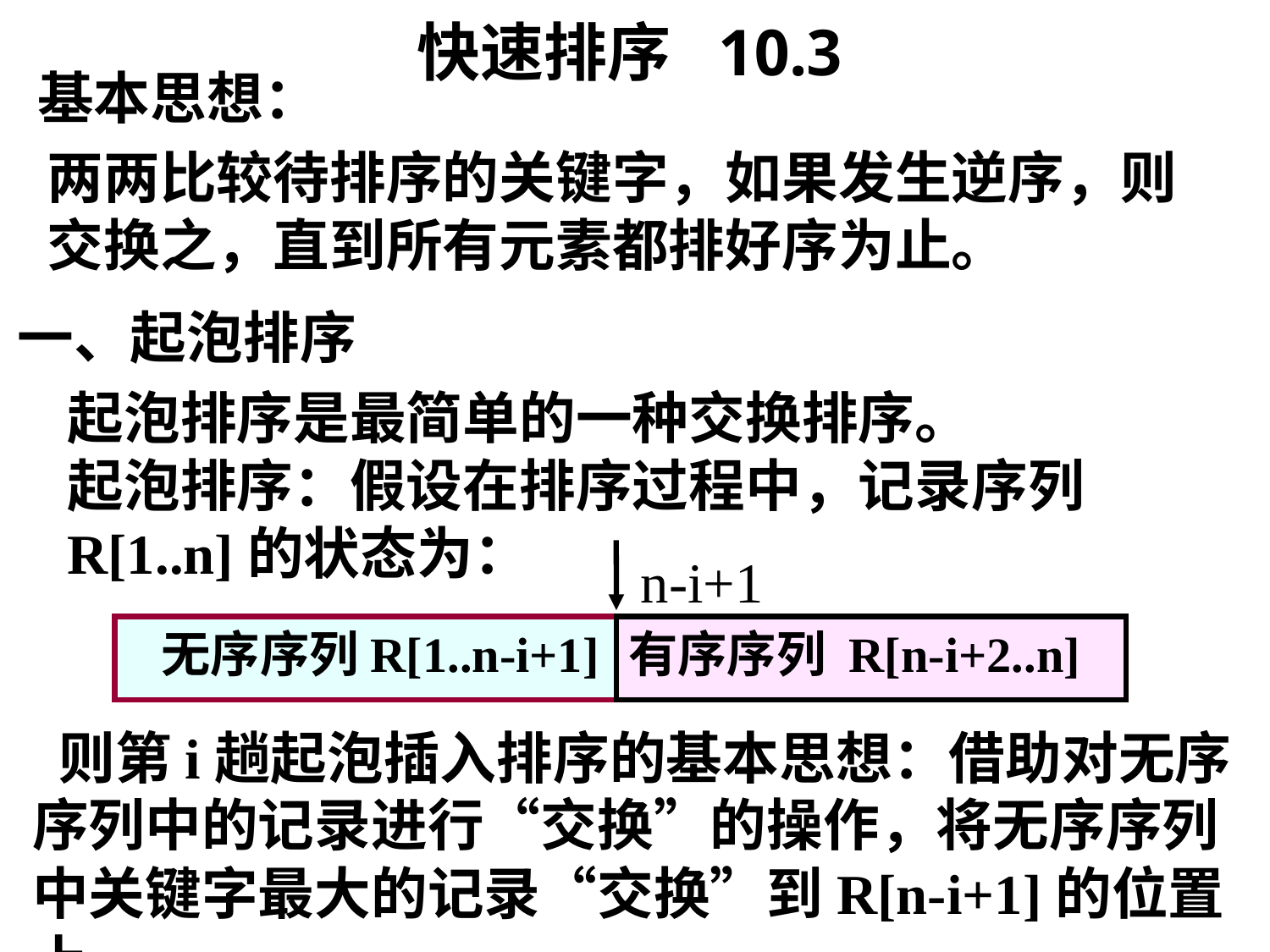

10.3  快速排序
基本思想：
两两比较待排序的关键字，如果发生逆序，则交换之，直到所有元素都排好序为止。
一、起泡排序
起泡排序是最简单的一种交换排序。
起泡排序：假设在排序过程中，记录序列R[1..n]的状态为：

n-i+1
  无序序列R[1..n-i+1]
有序序列 R[n-i+2..n]
 则第i趟起泡插入排序的基本思想：借助对无序序列中的记录进行“交换”的操作，将无序序列中关键字最大的记录“交换”到R[n-i+1]的位置上。